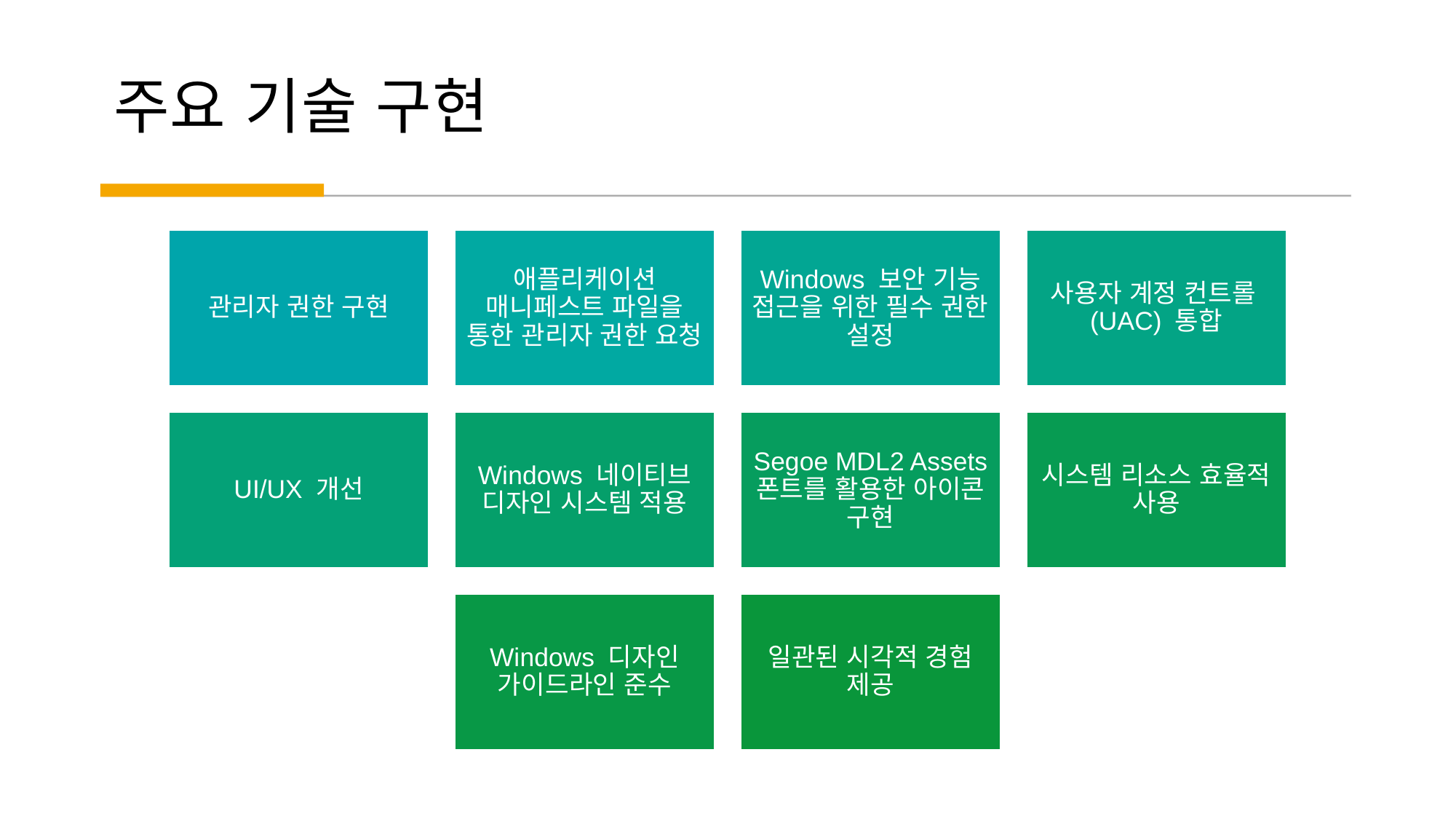

# 주요 기술 구현

관리자 권한 구현
애플리케이션 매니페스트 파일을 통한 관리자 권한 요청
Windows 보안 기능 접근을 위한 필수 권한 설정
사용자 계정 컨트롤(UAC) 통합
UI/UX 개선
Windows 네이티브 디자인 시스템 적용
Segoe MDL2 Assets 폰트를 활용한 아이콘 구현
시스템 리소스 효율적 사용
Windows 디자인 가이드라인 준수
일관된 시각적 경험 제공